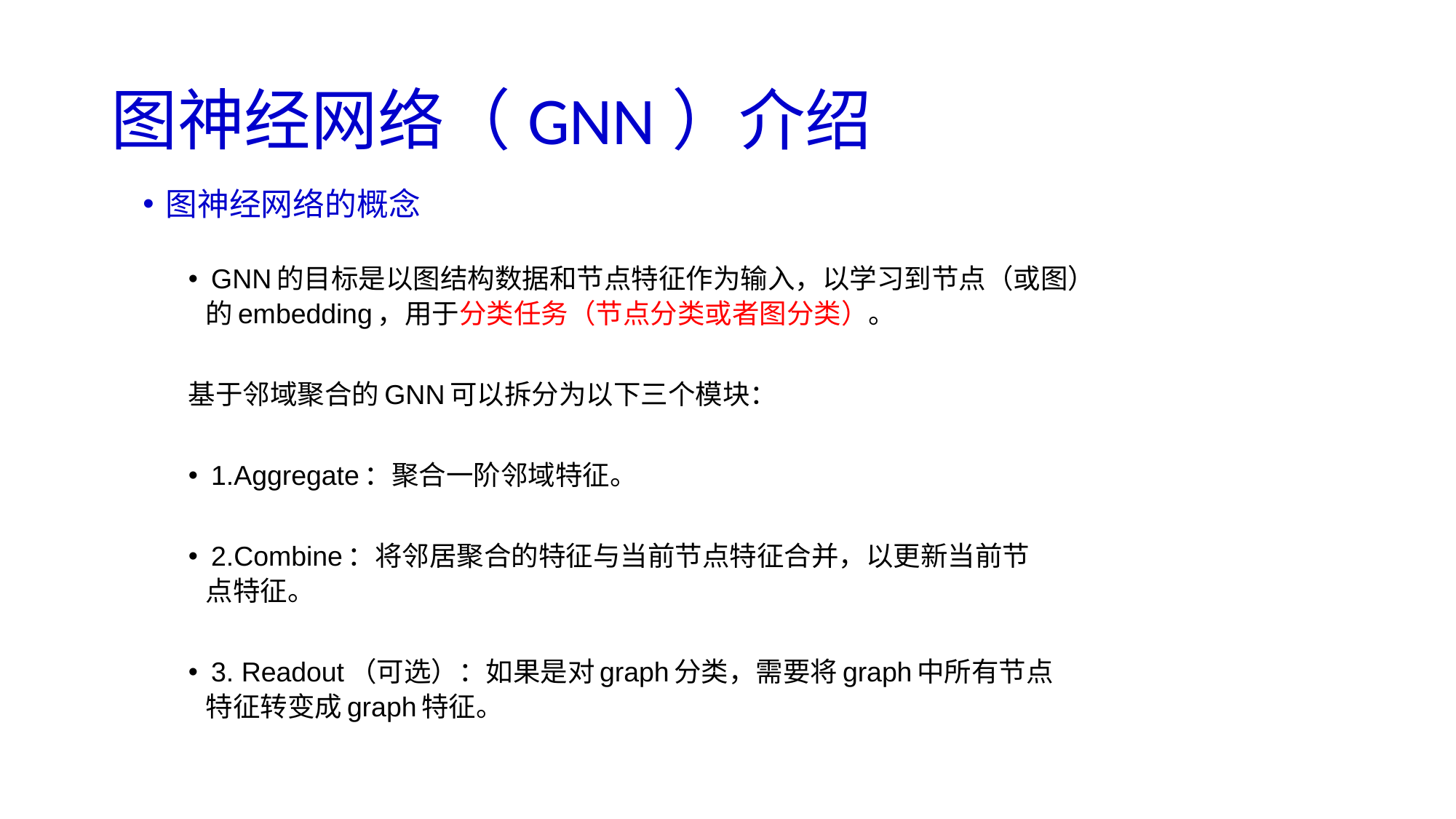

# 图神经网络（GNN）介绍
图神经网络的概念

GNN的目标是以图结构数据和节点特征作为输入，以学习到节点（或图）
  的embedding，用于分类任务（节点分类或者图分类）。

基于邻域聚合的GNN可以拆分为以下三个模块：

1.Aggregate：聚合一阶邻域特征。

2.Combine：将邻居聚合的特征与当前节点特征合并，以更新当前节
  点特征。

3. Readout（可选）：如果是对graph分类，需要将graph中所有节点
  特征转变成graph特征。

3